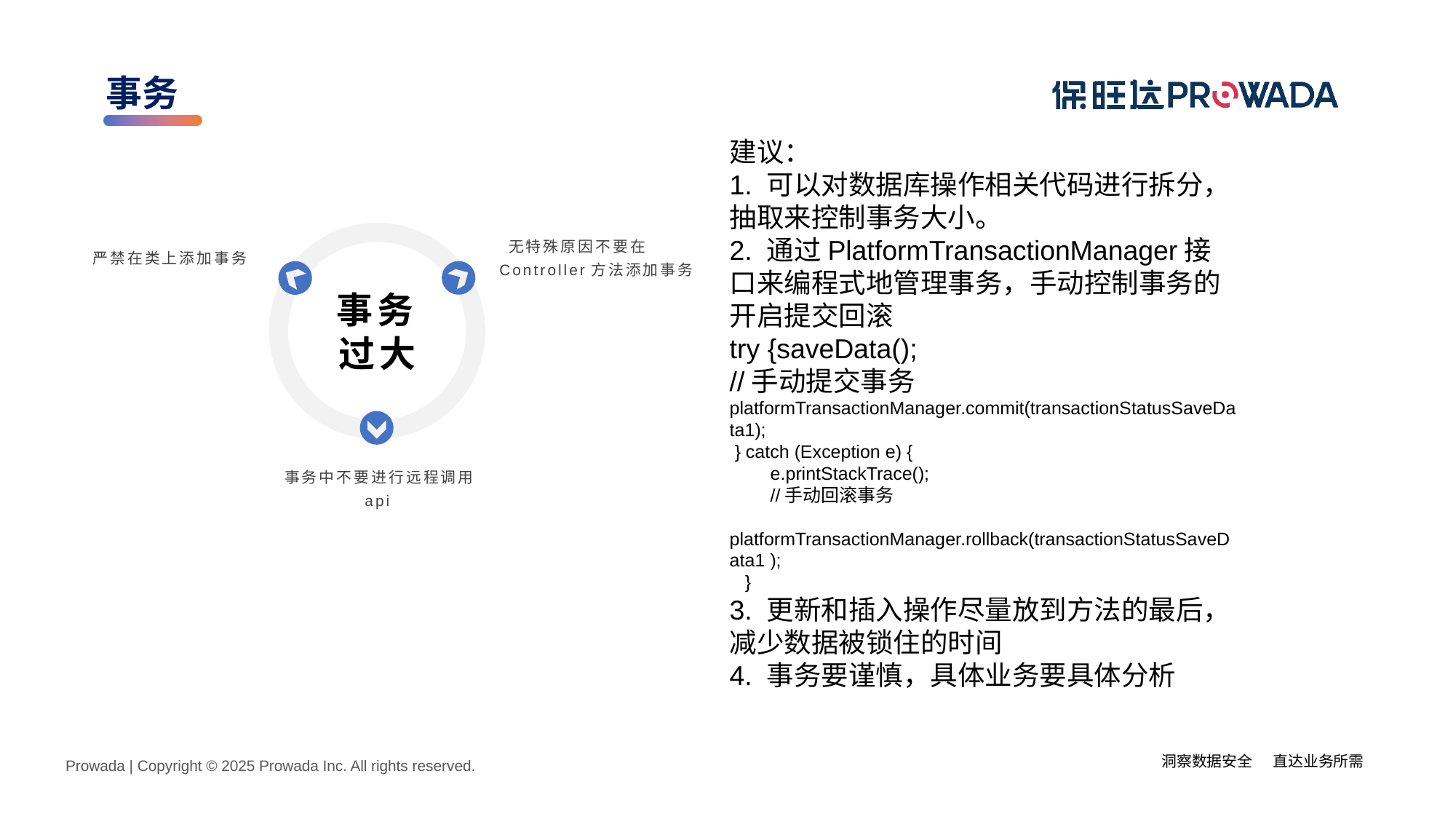

事务
建议：
1. 可以对数据库操作相关代码进行拆分，抽取来控制事务大小。
2. 通过PlatformTransactionManager接口来编程式地管理事务，手动控制事务的开启提交回滚
try {saveData();
//手动提交事务
platformTransactionManager.commit(transactionStatusSaveData1);
 } catch (Exception e) {
        e.printStackTrace();
        //手动回滚事务
        platformTransactionManager.rollback(transactionStatusSaveData1 );
   }
3. 更新和插入操作尽量放到方法的最后，减少数据被锁住的时间
4. 事务要谨慎，具体业务要具体分析

 严禁在类上添加事务
 无特殊原因不要在Controller方法添加事务

事务过大

 事务中不要进行远程调用api